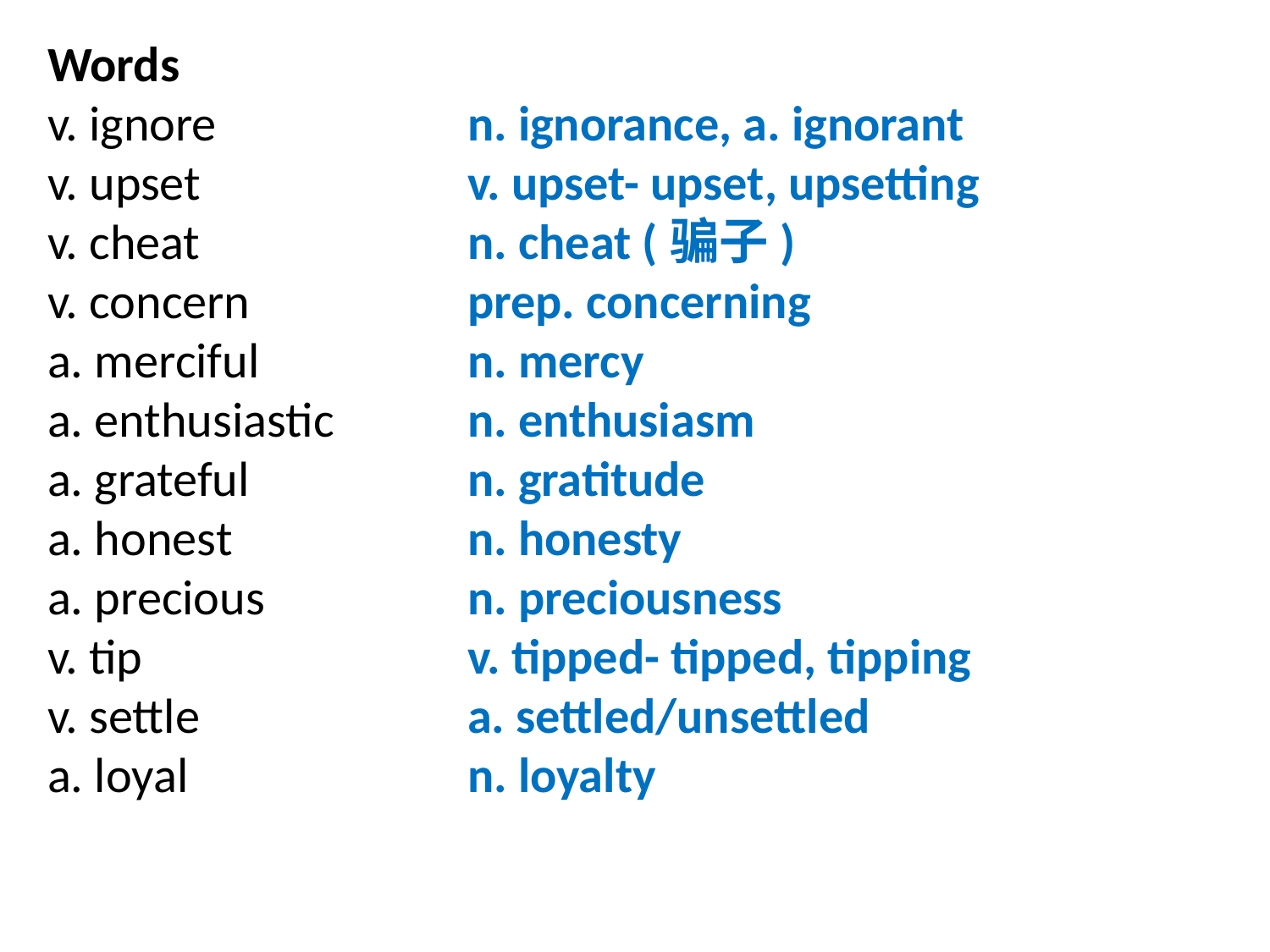

Words
v. ignore
v. upset
v. cheat
v. concern
a. merciful
a. enthusiastic
a. grateful
a. honest
a. precious
v. tip
v. settle
a. loyal

n. ignorance, a. ignorant
v. upset- upset, upsetting
n. cheat (骗子)
prep. concerning
n. mercy
n. enthusiasm
n. gratitude
n. honesty
n. preciousness
v. tipped- tipped, tipping
a. settled/unsettled
n. loyalty